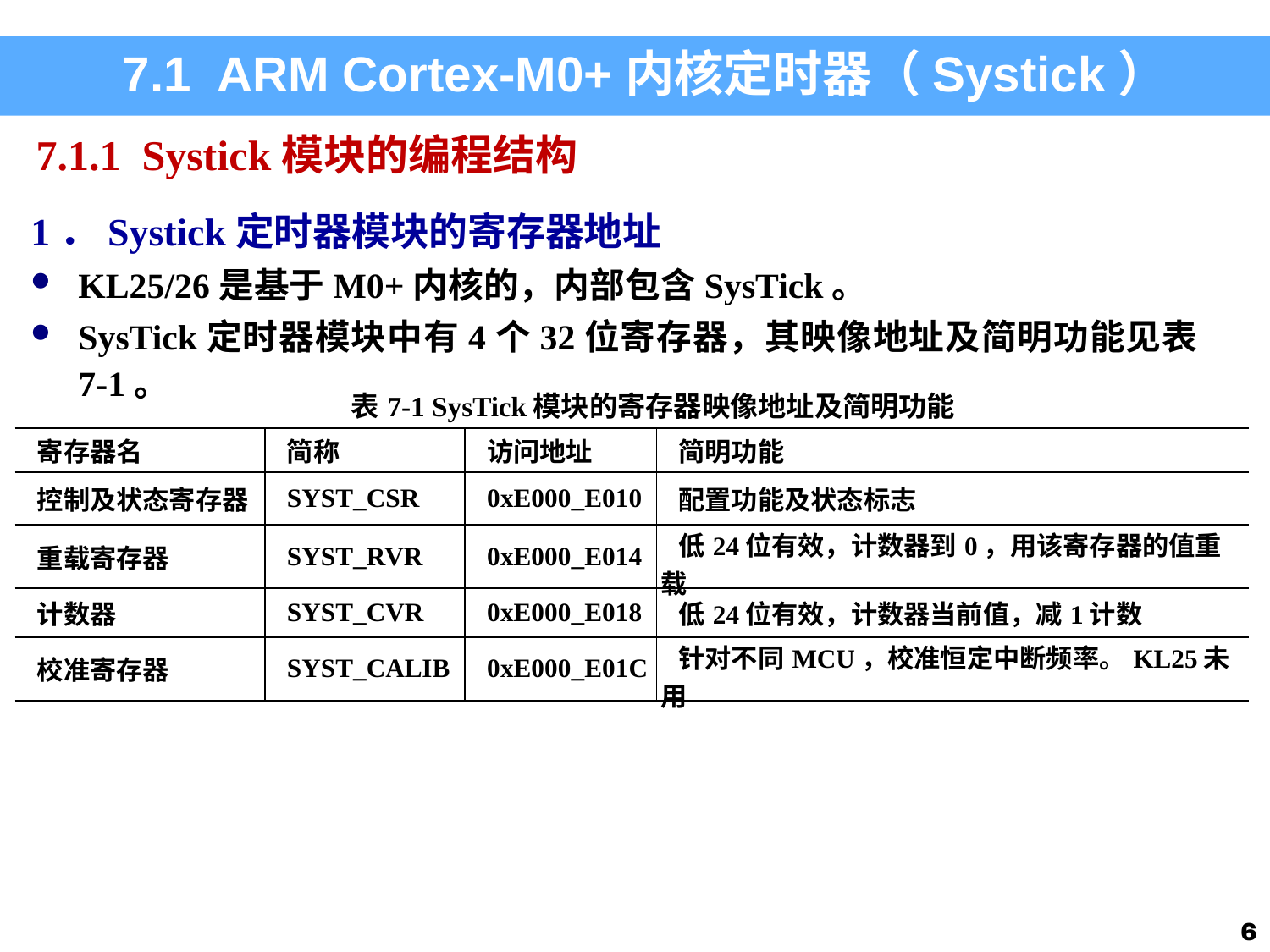

7.1  ARM Cortex-M0+内核定时器（Systick）
7.1.1  Systick模块的编程结构
1．Systick定时器模块的寄存器地址
KL25/26是基于M0+内核的，内部包含SysTick。
SysTick定时器模块中有4个32位寄存器，其映像地址及简明功能见表7-1。
| 表7-1 SysTick模块的寄存器映像地址及简明功能 |  |  |  |
| --- | --- | --- | --- |
| 寄存器名 | 简称 | 访问地址 | 简明功能 |
| 控制及状态寄存器 | SYST\_CSR | 0xE000\_E010 | 配置功能及状态标志 |
| 重载寄存器 | SYST\_RVR | 0xE000\_E014 | 低24位有效，计数器到0，用该寄存器的值重载 |
| 计数器 | SYST\_CVR | 0xE000\_E018 | 低24位有效，计数器当前值，减1计数 |
| 校准寄存器 | SYST\_CALIB | 0xE000\_E01C | 针对不同MCU，校准恒定中断频率。KL25未用 |
6